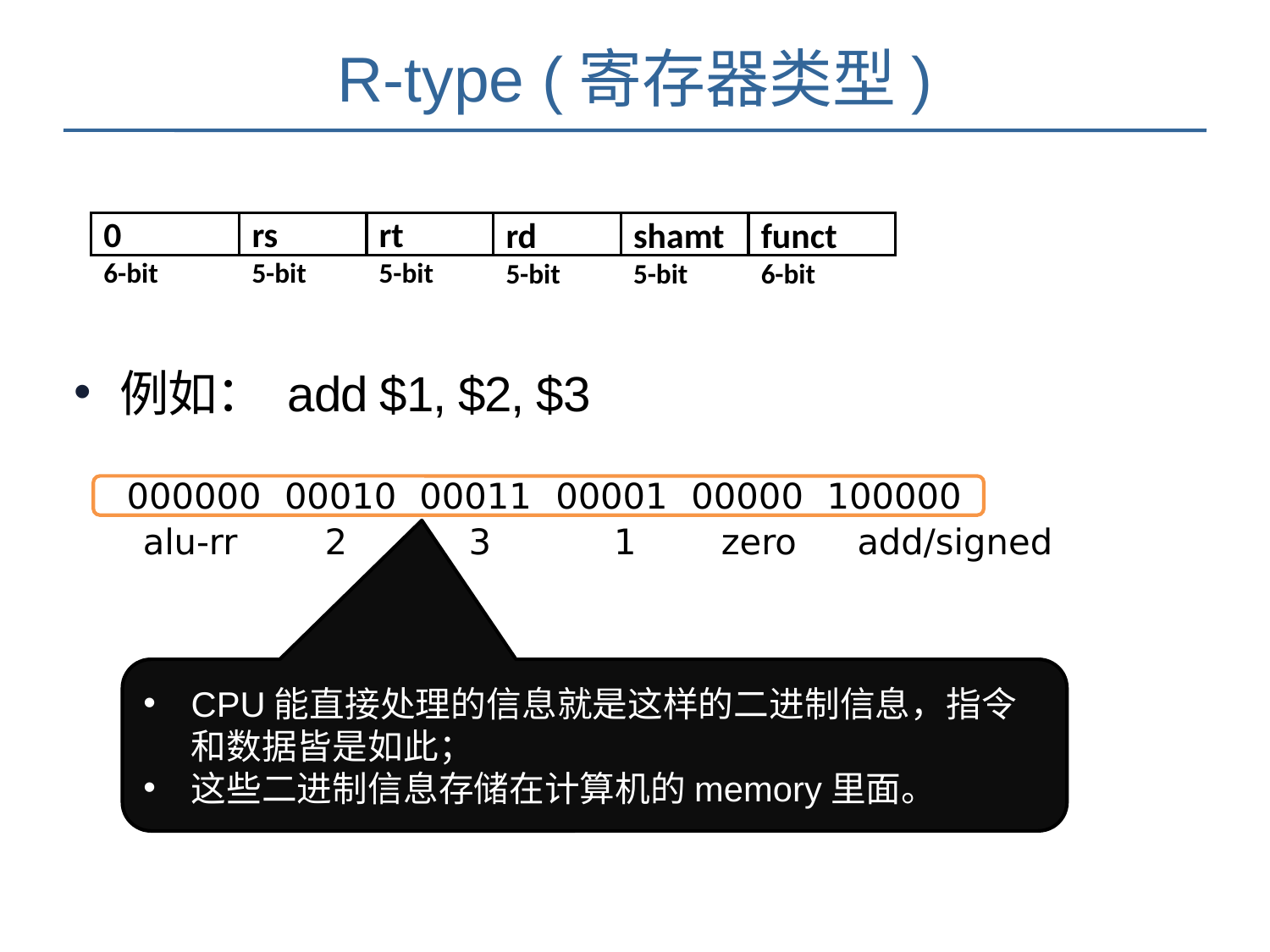

# R-type (寄存器类型)
0
6-bit
rs
5-bit
rt
5-bit
rd
5-bit
shamt
5-bit
funct
6-bit
例如： add $1, $2, $3

| 000000 | 00010 | 00011 | 00001 | 00000 | 100000 |
| --- | --- | --- | --- | --- | --- |
| alu-rr | 2 | 3 | 1 | zero | add/signed |
CPU能直接处理的信息就是这样的二进制信息，指令和数据皆是如此；
这些二进制信息存储在计算机的memory里面。